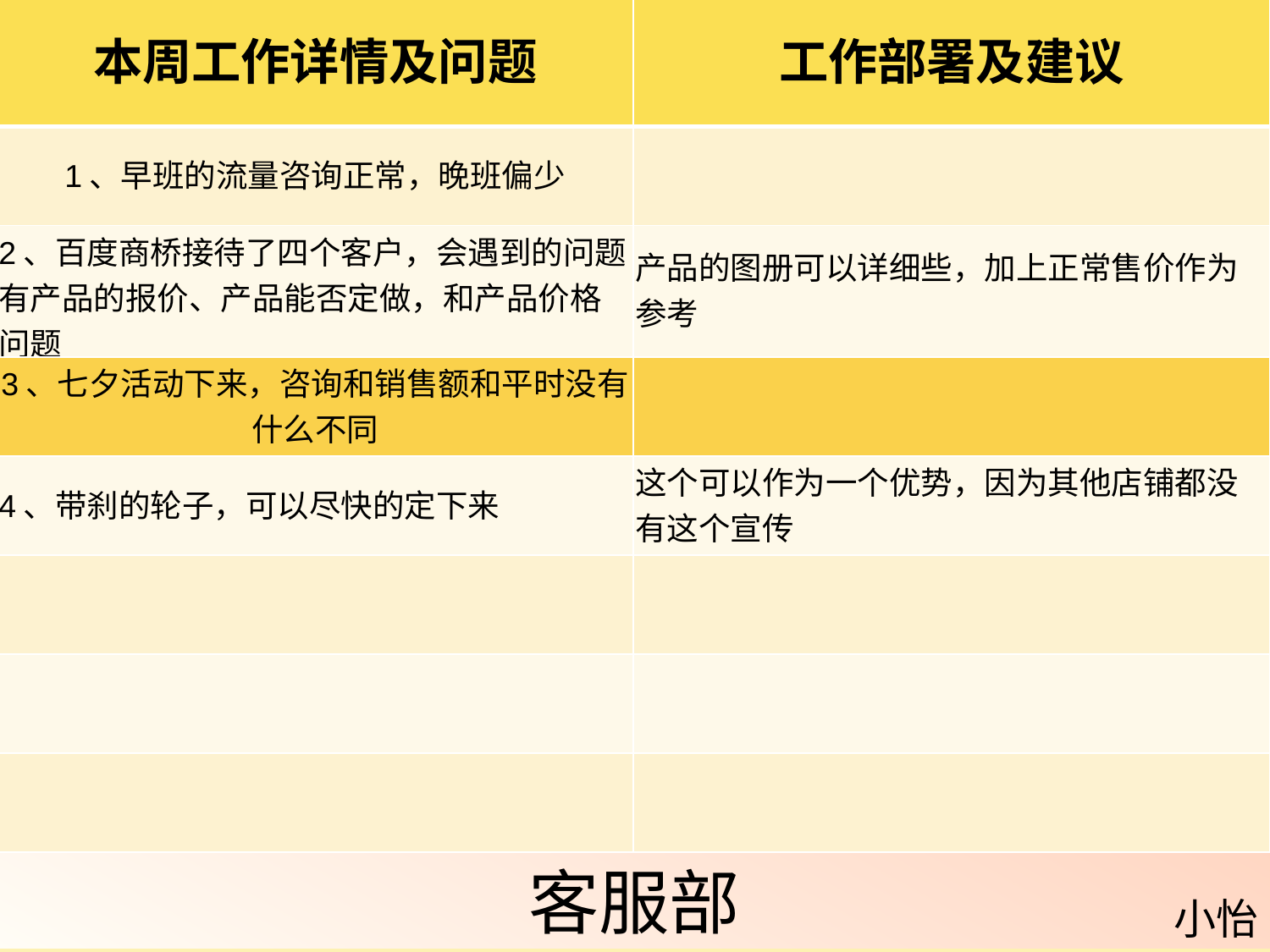

| 本周工作详情及问题 | 工作部署及建议 |
| --- | --- |
| 1、早班的流量咨询正常，晚班偏少 |  |
| 2、百度商桥接待了四个客户，会遇到的问题有产品的报价、产品能否定做，和产品价格问题 | 产品的图册可以详细些，加上正常售价作为参考 |
| 3、七夕活动下来，咨询和销售额和平时没有什么不同 |  |
| 4、带刹的轮子，可以尽快的定下来 | 这个可以作为一个优势，因为其他店铺都没有这个宣传 |
|  |  |
|  |  |
|  |  |
客服部
小怡